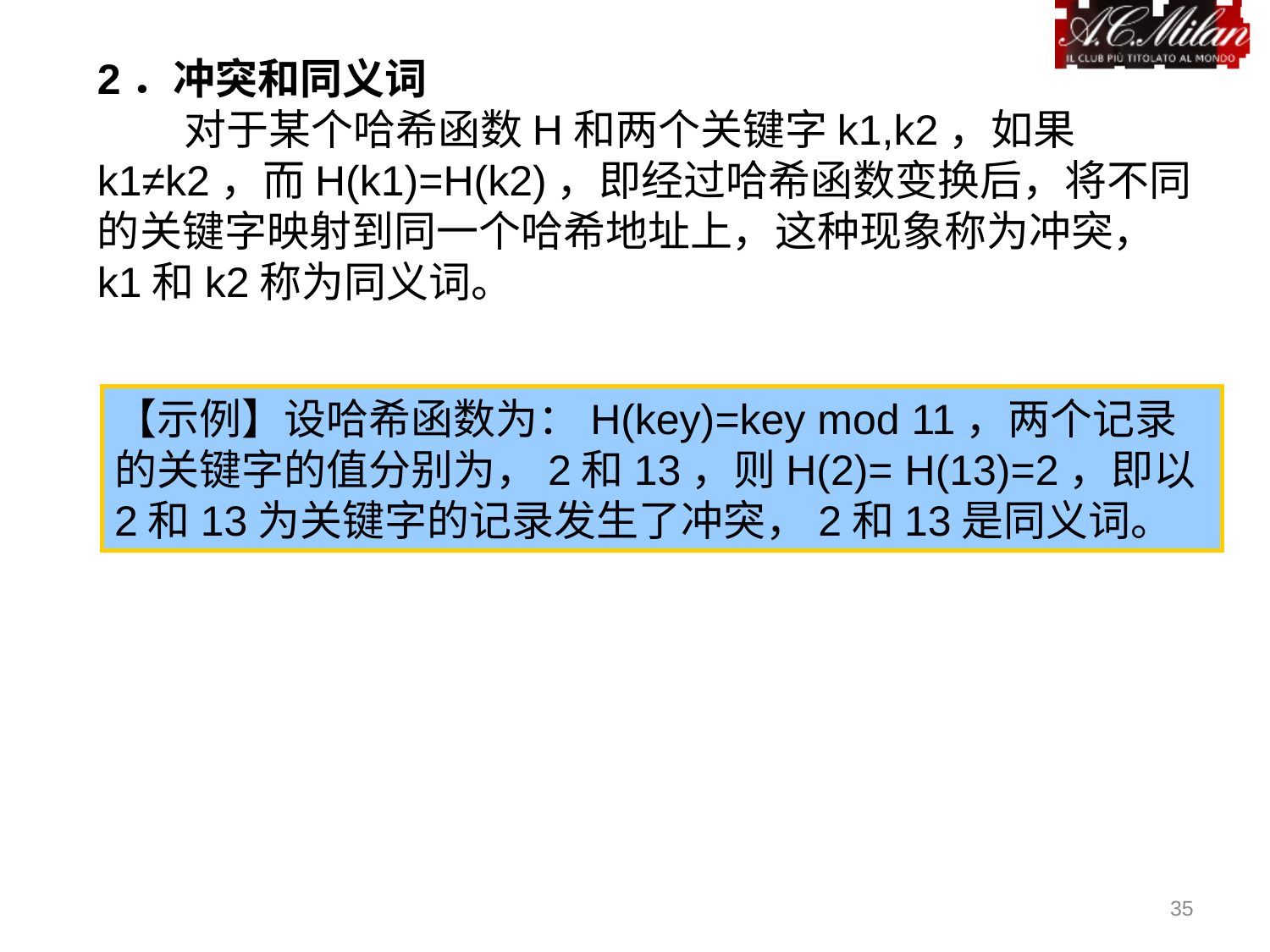

2．冲突和同义词
        对于某个哈希函数H和两个关键字k1,k2，如果k1≠k2，而H(k1)=H(k2)，即经过哈希函数变换后，将不同的关键字映射到同一个哈希地址上，这种现象称为冲突， k1和k2称为同义词。
【示例】设哈希函数为：H(key)=key mod 11，两个记录的关键字的值分别为，2和13，则H(2)= H(13)=2，即以2和13为关键字的记录发生了冲突，2和13是同义词。
35